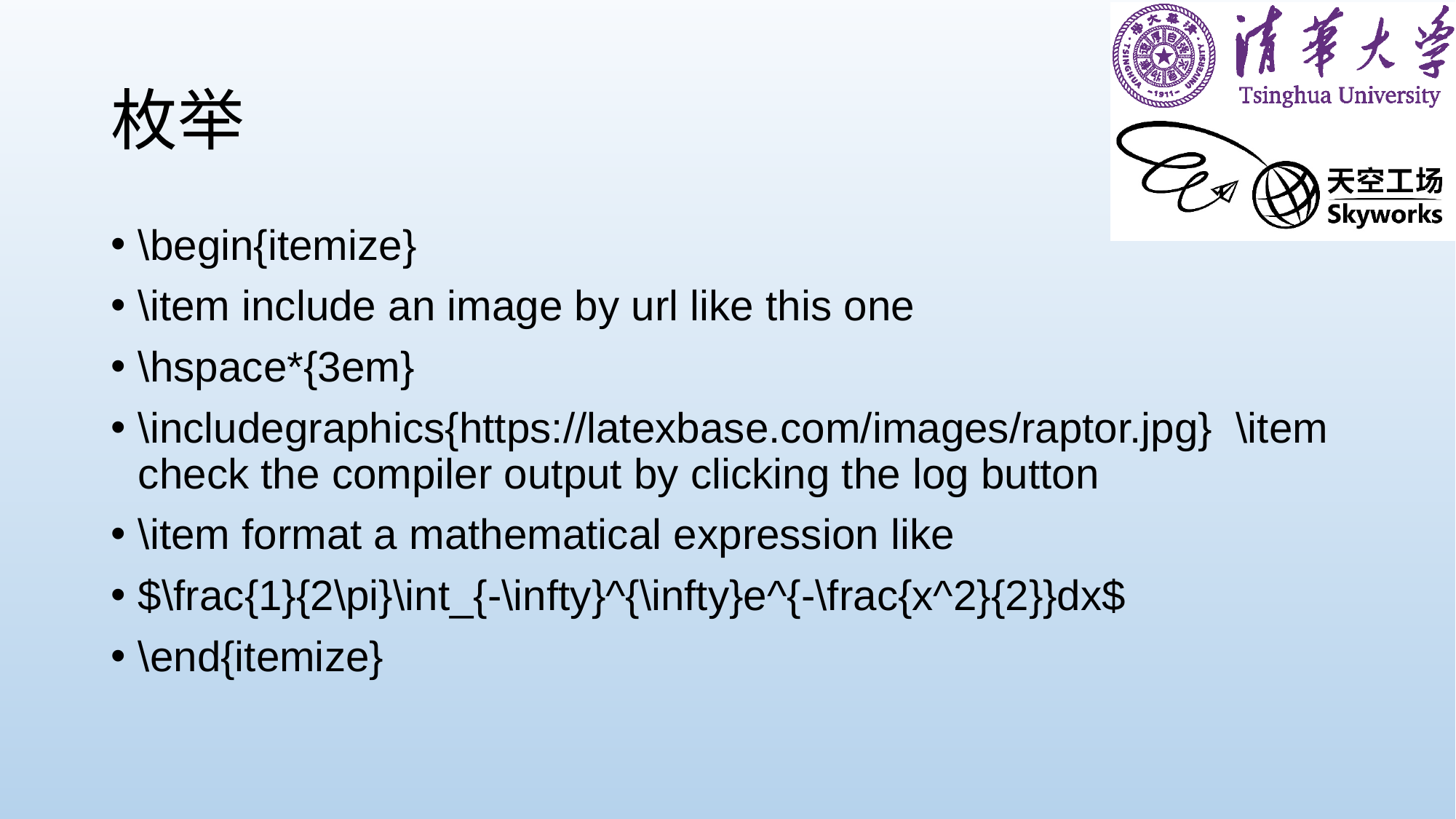

# 枚举
\begin{itemize}
\item include an image by url like this one
\hspace*{3em}
\includegraphics{https://latexbase.com/images/raptor.jpg}  \item check the compiler output by clicking the log button
\item format a mathematical expression like
$\frac{1}{2\pi}\int_{-\infty}^{\infty}e^{-\frac{x^2}{2}}dx$
\end{itemize}